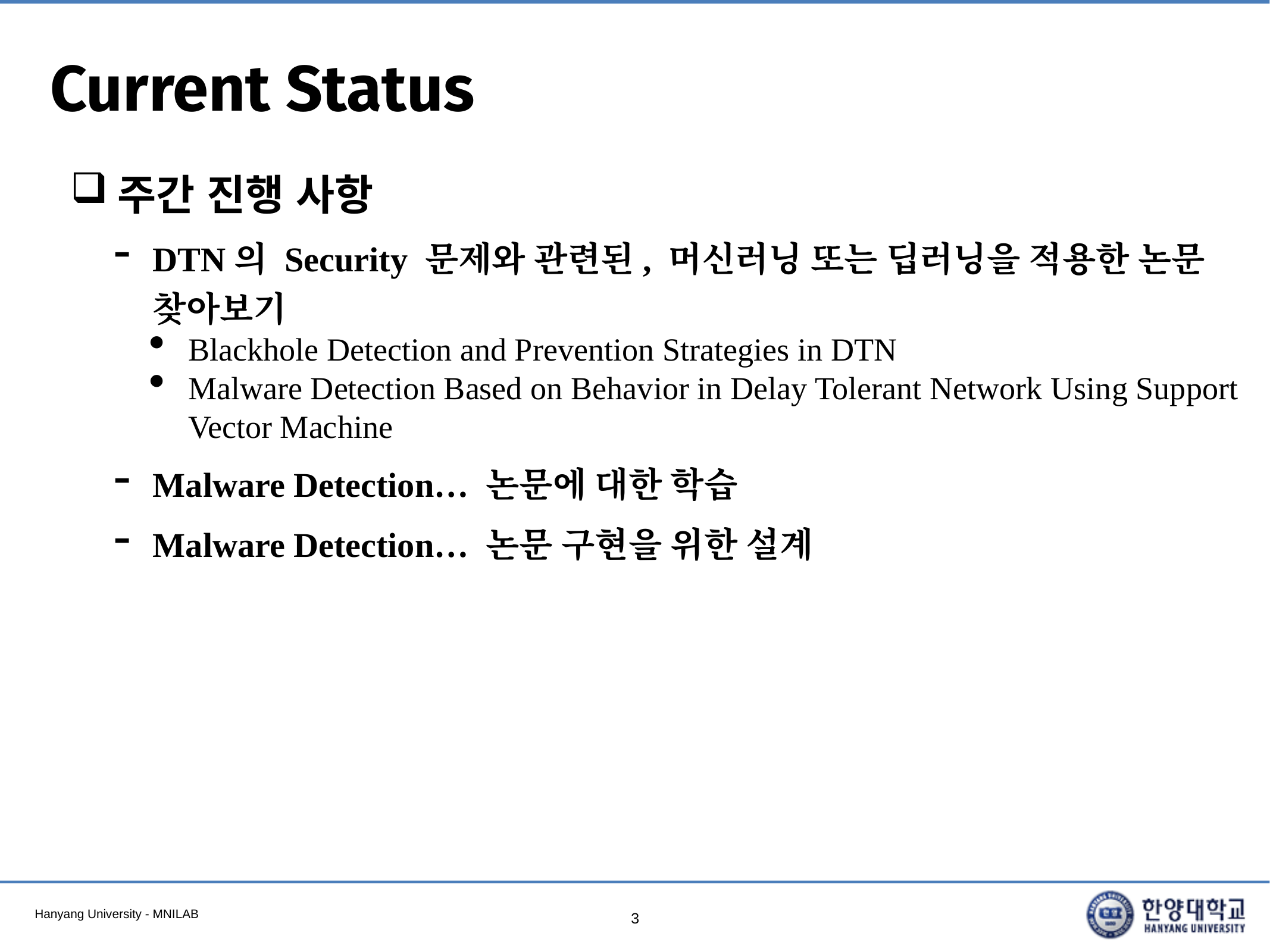

# Current Status
주간 진행 사항
DTN의 Security 문제와 관련된, 머신러닝 또는 딥러닝을 적용한 논문 찾아보기
Blackhole Detection and Prevention Strategies in DTN
Malware Detection Based on Behavior in Delay Tolerant Network Using Support Vector Machine
Malware Detection… 논문에 대한 학습
Malware Detection… 논문 구현을 위한 설계
3